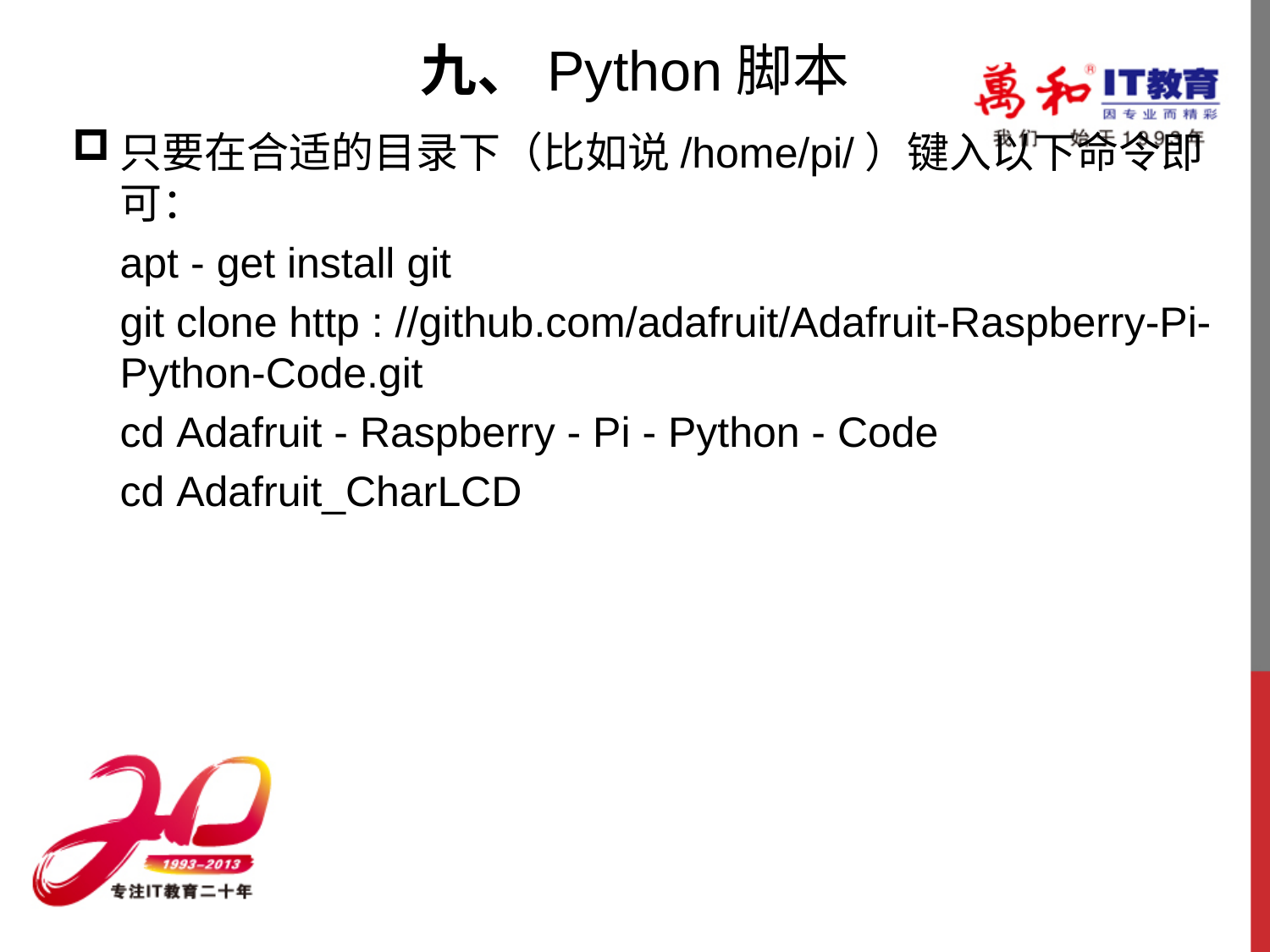

# 九、Python脚本
只要在合适的目录下（比如说/home/pi/）键入以下命令即可：
	apt - get install git
	git clone http : //github.com/adafruit/Adafruit-Raspberry-Pi-Python-Code.git
	cd Adafruit - Raspberry - Pi - Python - Code
	cd Adafruit_CharLCD